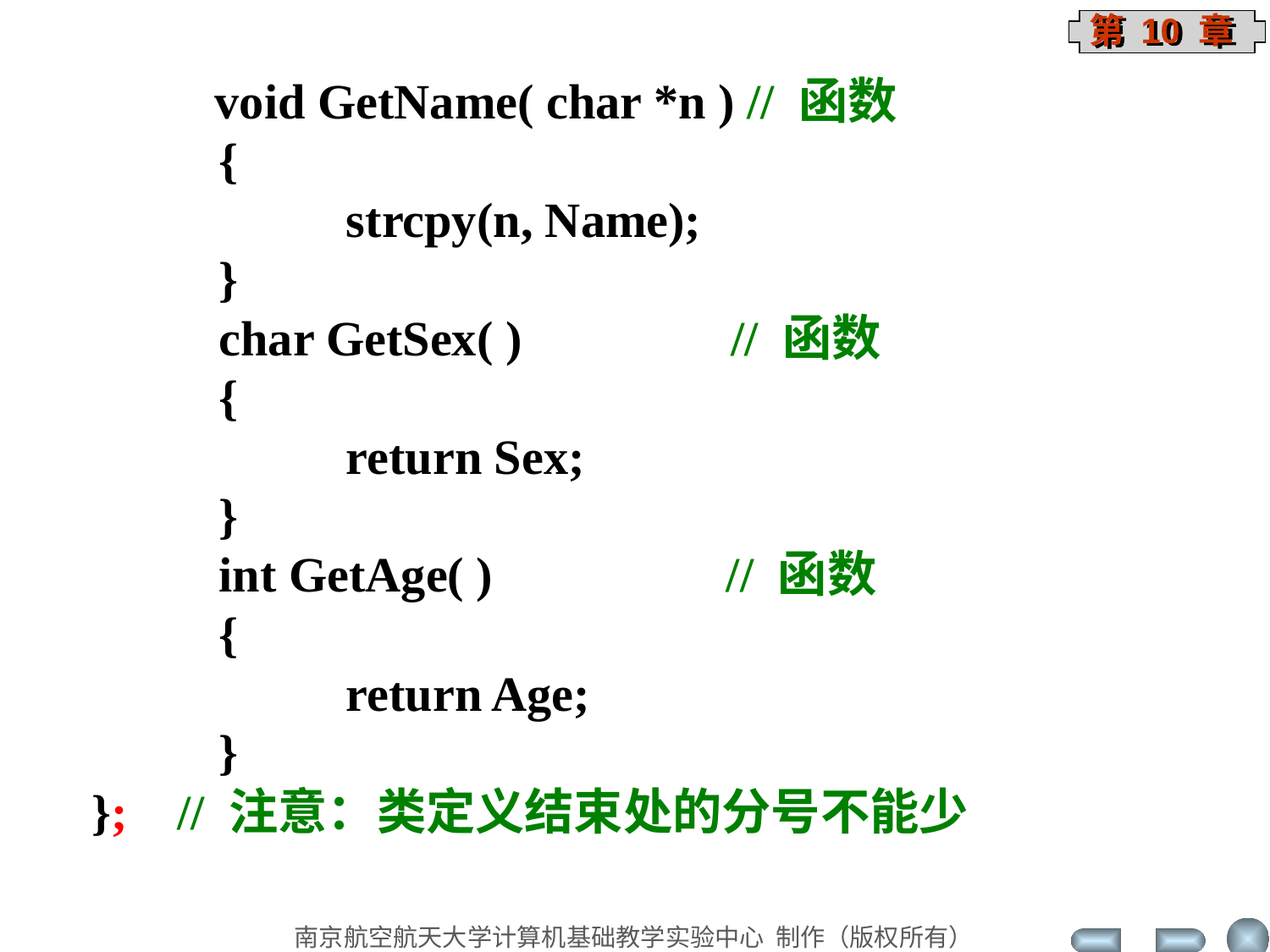

void GetName( char *n ) // 函数
	{
		strcpy(n, Name);
	}
 	char GetSex( )                 // 函数
	{
		return Sex;
	}
	int GetAge( )                   // 函数
	{
		return Age;
	}
};    // 注意：类定义结束处的分号不能少